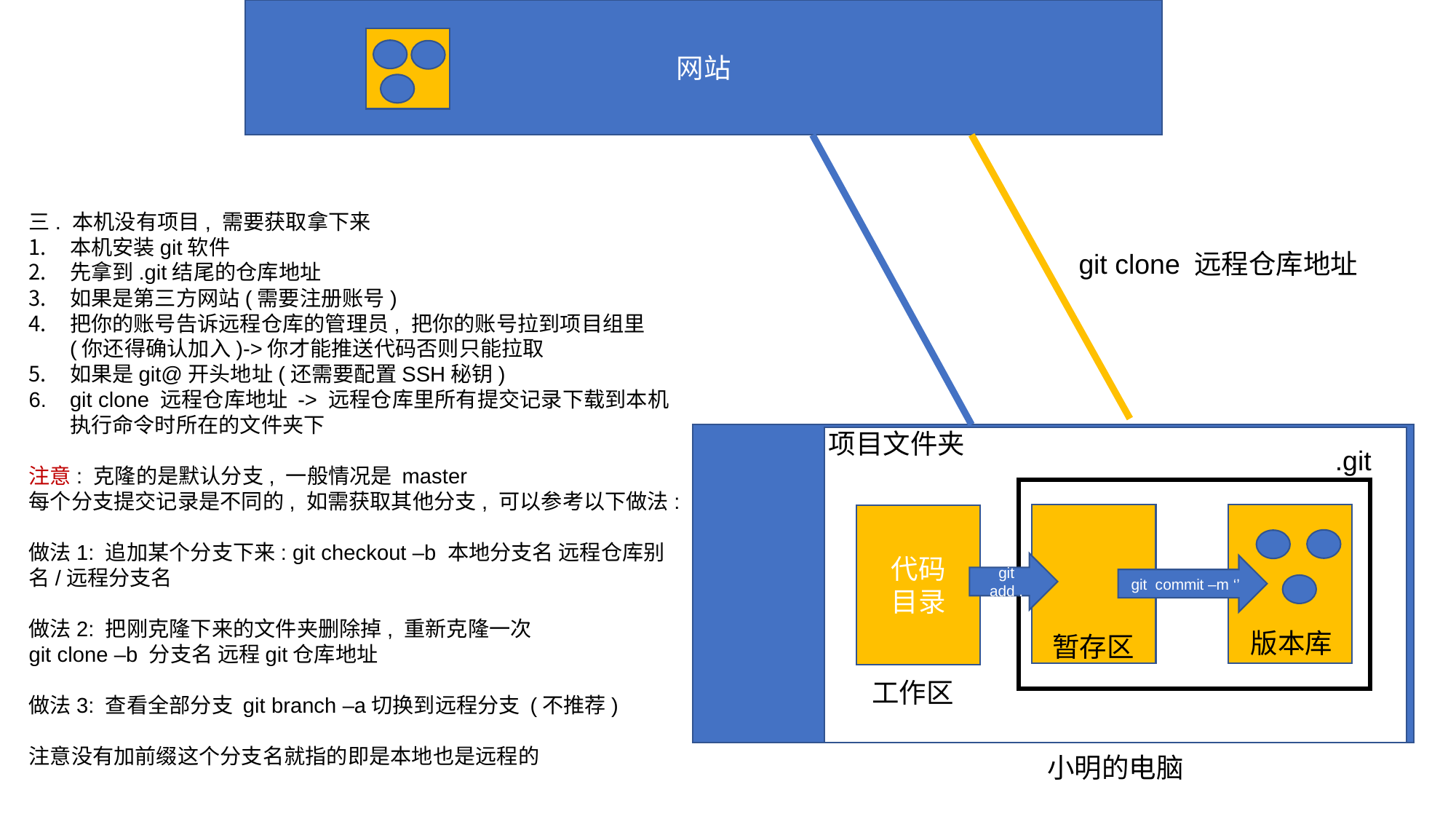

网站

三. 本机没有项目, 需要获取拿下来
本机安装git软件
先拿到.git结尾的仓库地址
如果是第三方网站(需要注册账号)
把你的账号告诉远程仓库的管理员, 把你的账号拉到项目组里(你还得确认加入)->你才能推送代码否则只能拉取
如果是git@开头地址(还需要配置SSH秘钥)
git clone 远程仓库地址 -> 远程仓库里所有提交记录下载到本机执行命令时所在的文件夹下

注意: 克隆的是默认分支, 一般情况是 master
每个分支提交记录是不同的, 如需获取其他分支, 可以参考以下做法:

做法1: 追加某个分支下来: git checkout –b 本地分支名 远程仓库别名/远程分支名

做法2: 把刚克隆下来的文件夹删除掉, 重新克隆一次
git clone –b 分支名 远程git仓库地址

做法3: 查看全部分支 git branch –a切换到远程分支 (不推荐)

注意没有加前缀这个分支名就指的即是本地也是远程的
git clone 远程仓库地址
项目文件夹

.git

代码
目录

git add .
git  commit –m ‘’

版本库
暂存区
工作区
小明的电脑